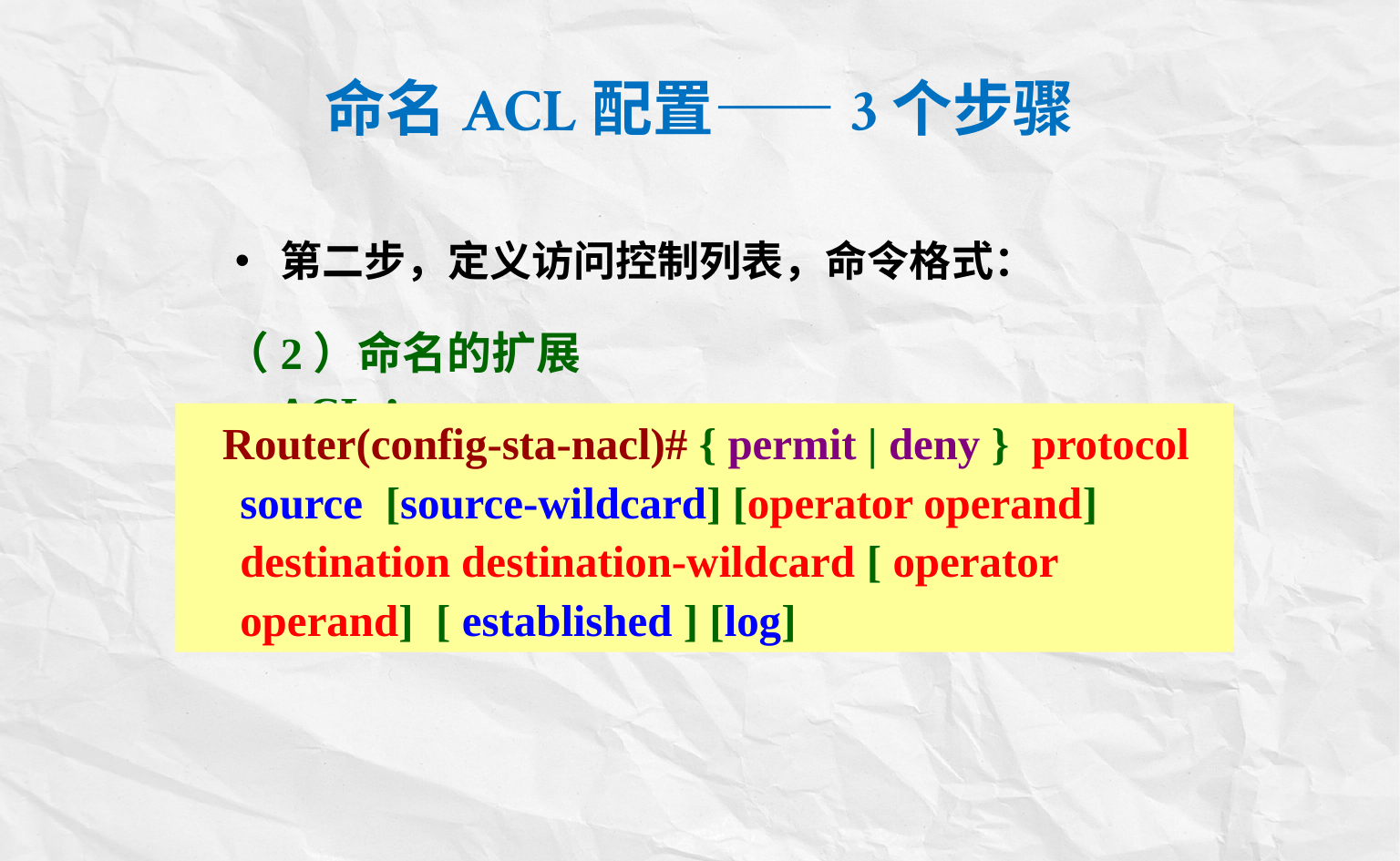

# 命名ACL配置——3个步骤
第二步，定义访问控制列表，命令格式：
（2）命名的扩展ACL：
   Router(config-sta-nacl)# { permit | deny }  protocol source  [source-wildcard] [operator operand] destination destination-wildcard [ operator operand]  [ established ] [log]

38